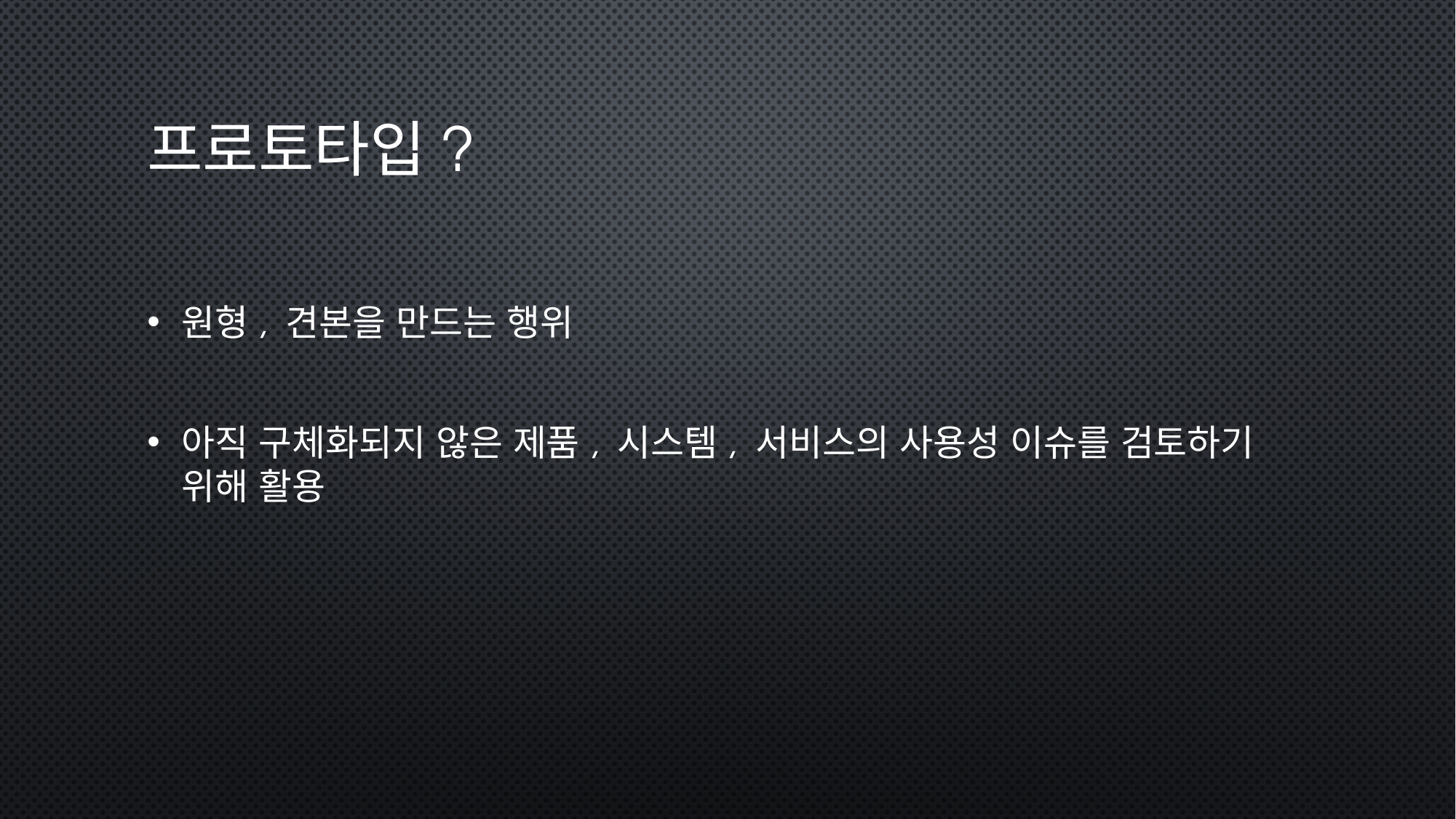

# 프로토타입?
원형, 견본을 만드는 행위

아직 구체화되지 않은 제품, 시스템, 서비스의 사용성 이슈를 검토하기 위해 활용